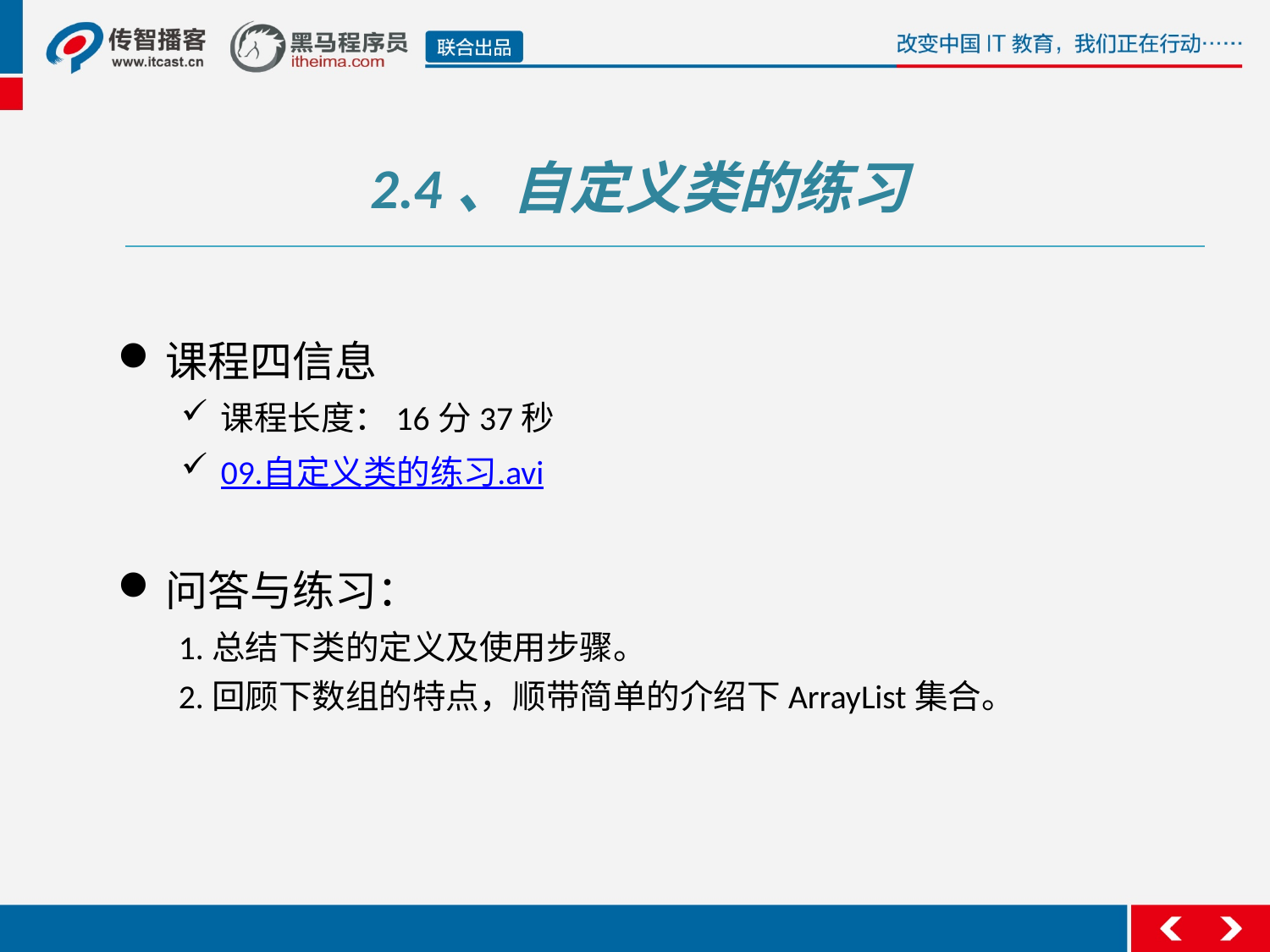

2.4、自定义类的练习

课程四信息
课程长度：16分37秒
09.自定义类的练习.avi

问答与练习：
        1.总结下类的定义及使用步骤。
        2.回顾下数组的特点，顺带简单的介绍下ArrayList集合。